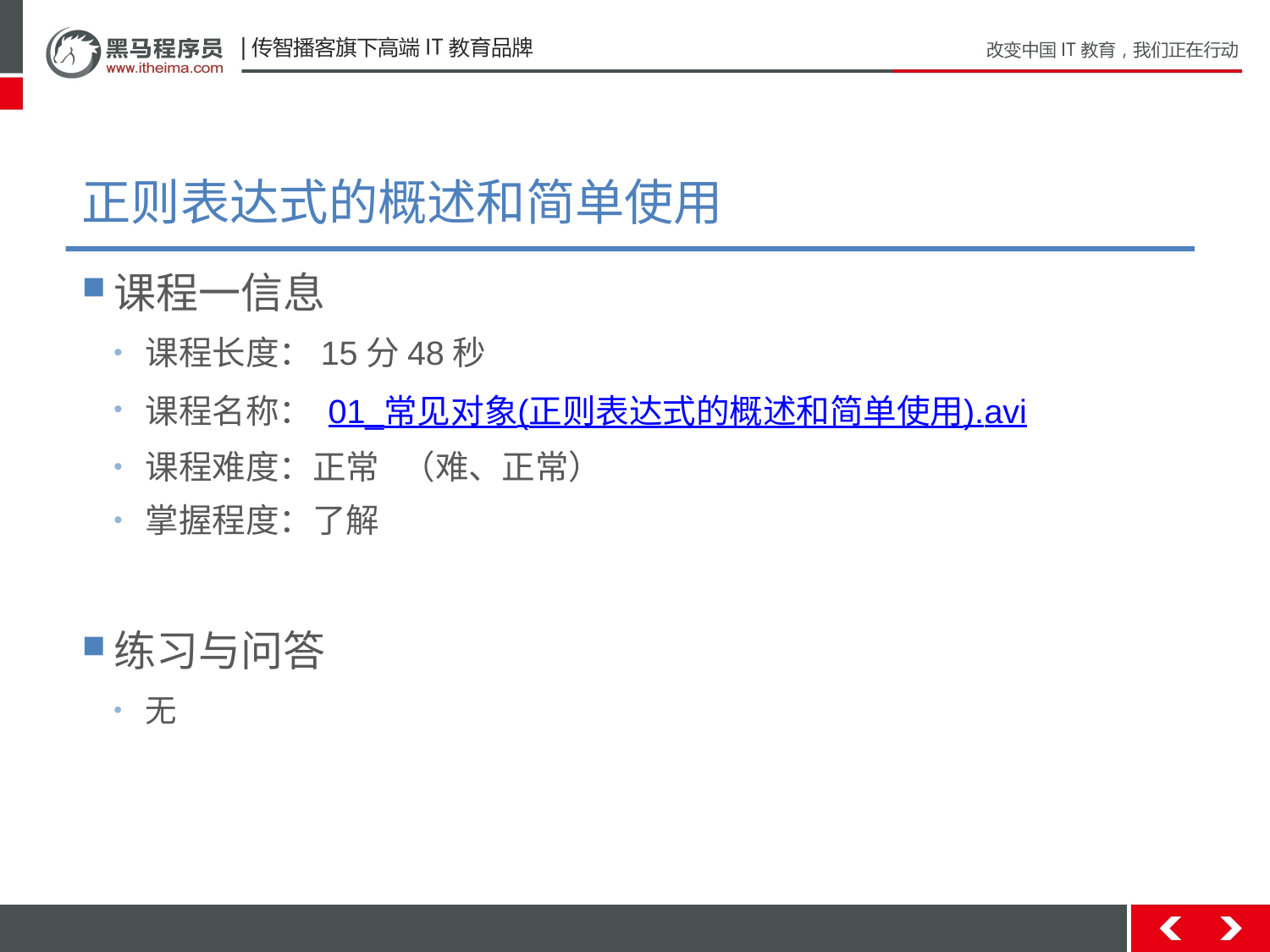

# 正则表达式的概述和简单使用
课程一信息
课程长度：15分48秒
课程名称： 01_常见对象(正则表达式的概述和简单使用).avi
课程难度：正常   （难、正常）
掌握程度：了解

练习与问答
无